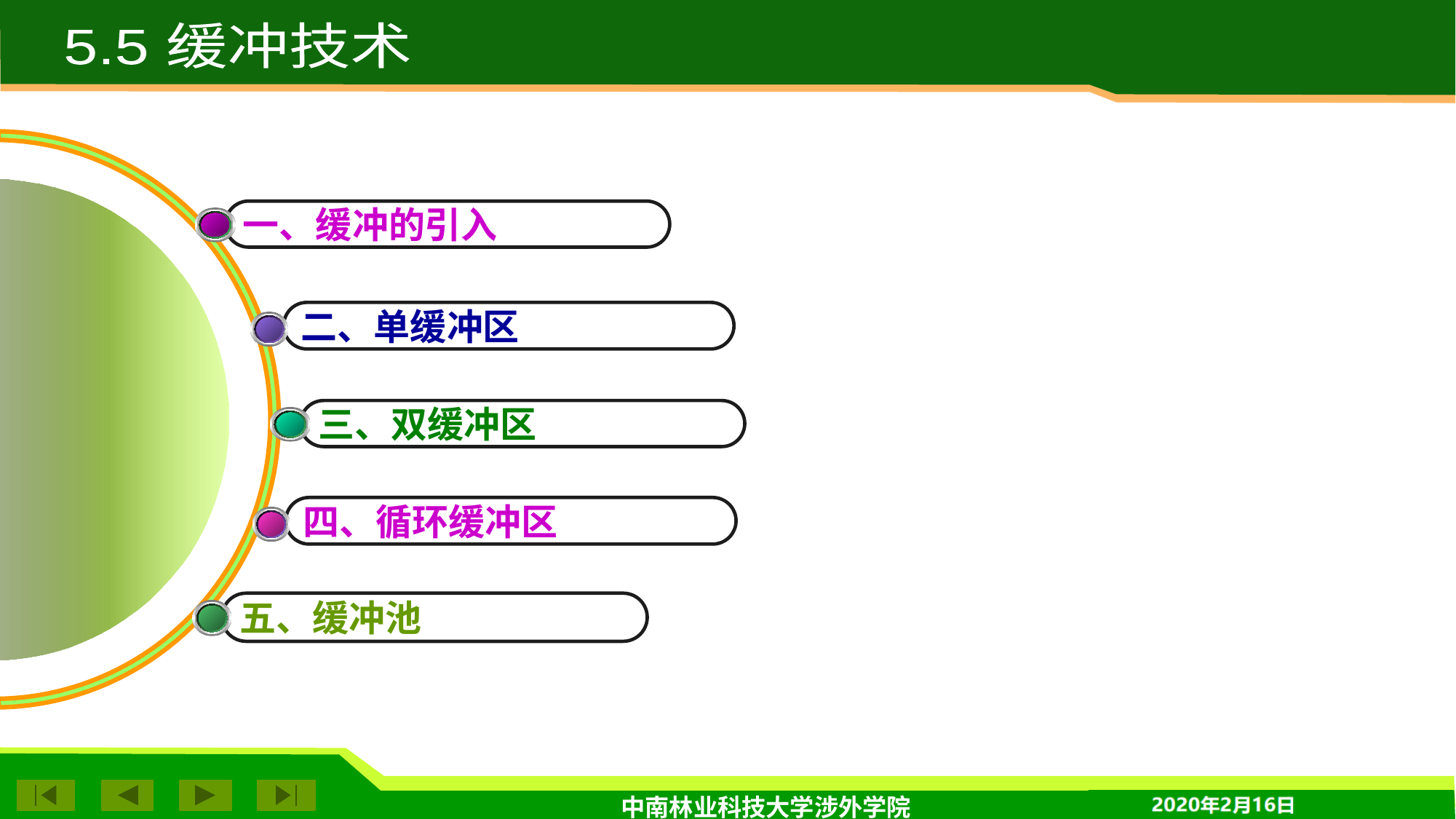

5.5 缓冲技术

一、缓冲的引入

二、单缓冲区

三、双缓冲区

四、循环缓冲区

五、缓冲池